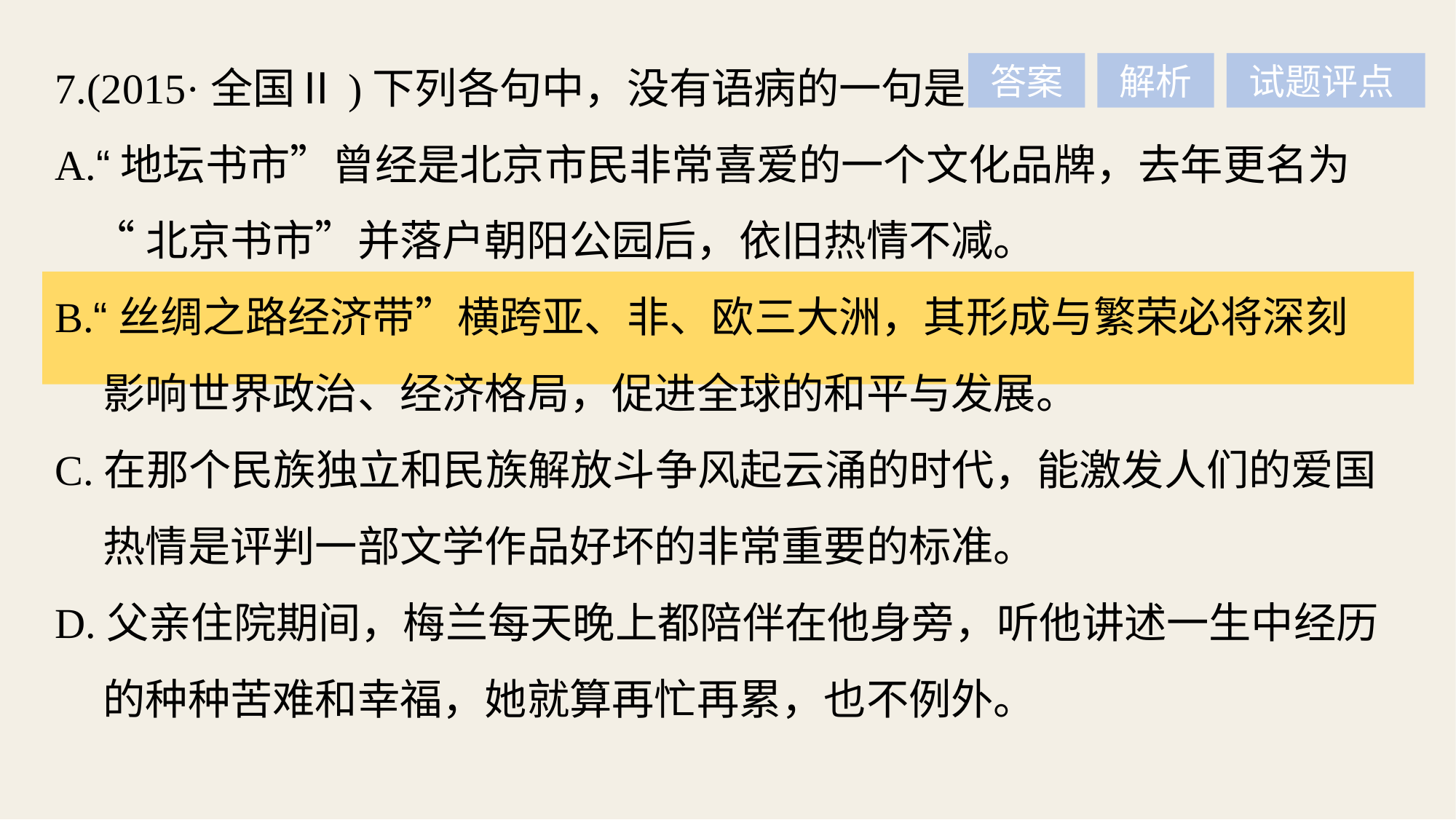

7.(2015·全国Ⅱ)下列各句中，没有语病的一句是
A.“地坛书市”曾经是北京市民非常喜爱的一个文化品牌，去年更名为
    “北京书市”并落户朝阳公园后，依旧热情不减。
B.“丝绸之路经济带”横跨亚、非、欧三大洲，其形成与繁荣必将深刻
    影响世界政治、经济格局，促进全球的和平与发展。
C.在那个民族独立和民族解放斗争风起云涌的时代，能激发人们的爱国
    热情是评判一部文学作品好坏的非常重要的标准。
D.父亲住院期间，梅兰每天晚上都陪伴在他身旁，听他讲述一生中经历
    的种种苦难和幸福，她就算再忙再累，也不例外。
答案
解析
试题评点